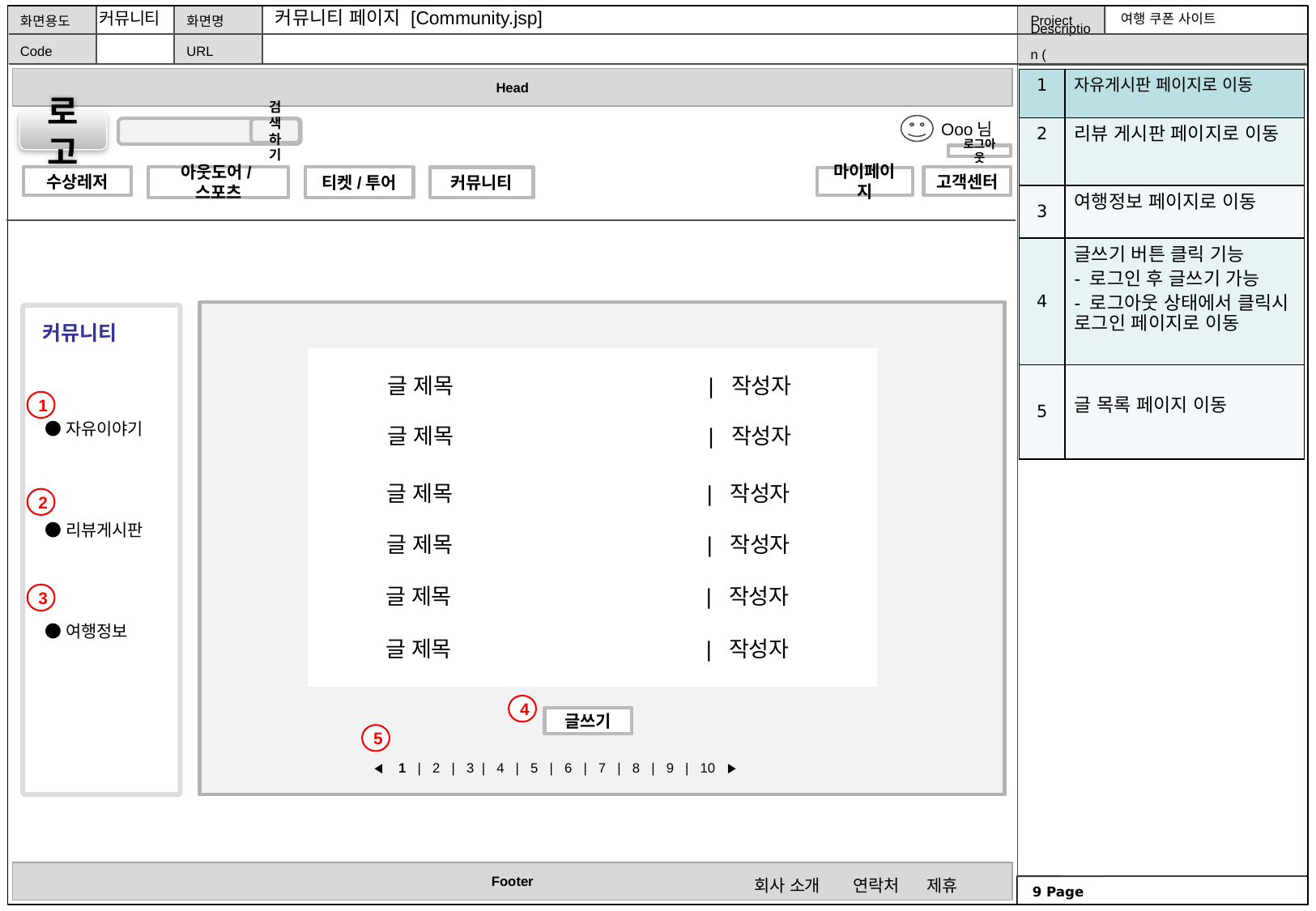

커뮤니티 페이지 [Community.jsp]
커뮤니티
여행 쿠폰 사이트

| 1 | 자유게시판 페이지로 이동 |
| --- | --- |
| 2 | 리뷰 게시판 페이지로 이동 |
| 3 | 여행정보 페이지로 이동 |
| 4 | 글쓰기 버튼 클릭 기능 - 로그인 후 글쓰기 가능 - 로그아웃 상태에서 클릭시 로그인 페이지로 이동 |
| 5 | 글 목록 페이지 이동 |
로고
Ooo님

검색하기
로그아웃
수상레저
아웃도어/스포츠
고객센터
티켓/투어
커뮤니티
마이페이지
커뮤니티

글 제목                                         |  작성자
1
1
●자유이야기

●리뷰게시판

●여행정보

글 제목                                         |  작성자
글 제목                                         |  작성자
2
글 제목                                         |  작성자
글 제목                                         |  작성자
3
글 제목                                         |  작성자
4
글쓰기
5
◀    1   |   2   |   3  |   4   |   5   |   6   |   7   |   8   |   9   |   10   ▶
 회사 소개       연락처      제휴